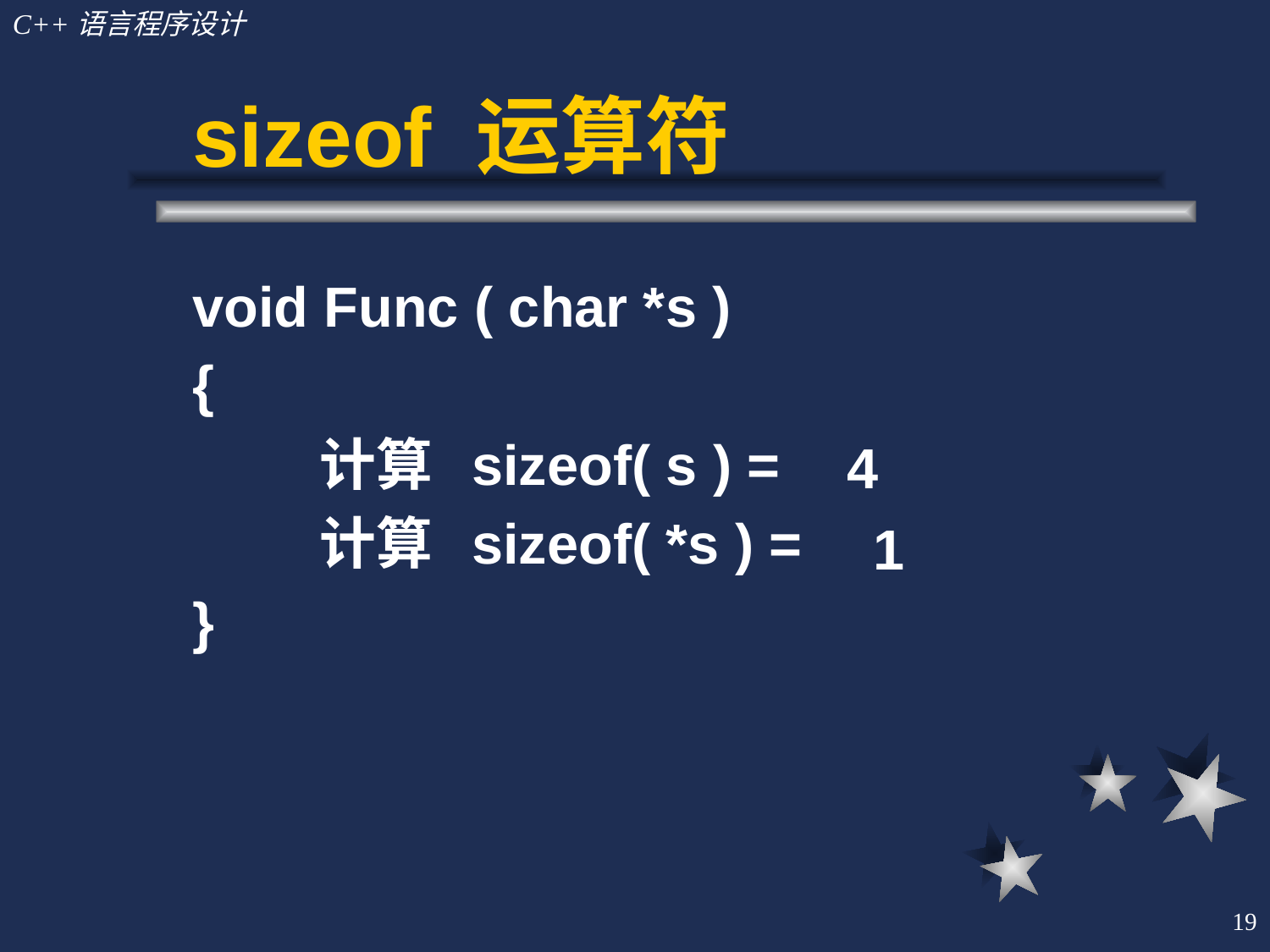

# sizeof 运算符
void Func ( char *s )
{
	计算  sizeof( s ) =
	计算  sizeof( *s ) =
}
4
1
19